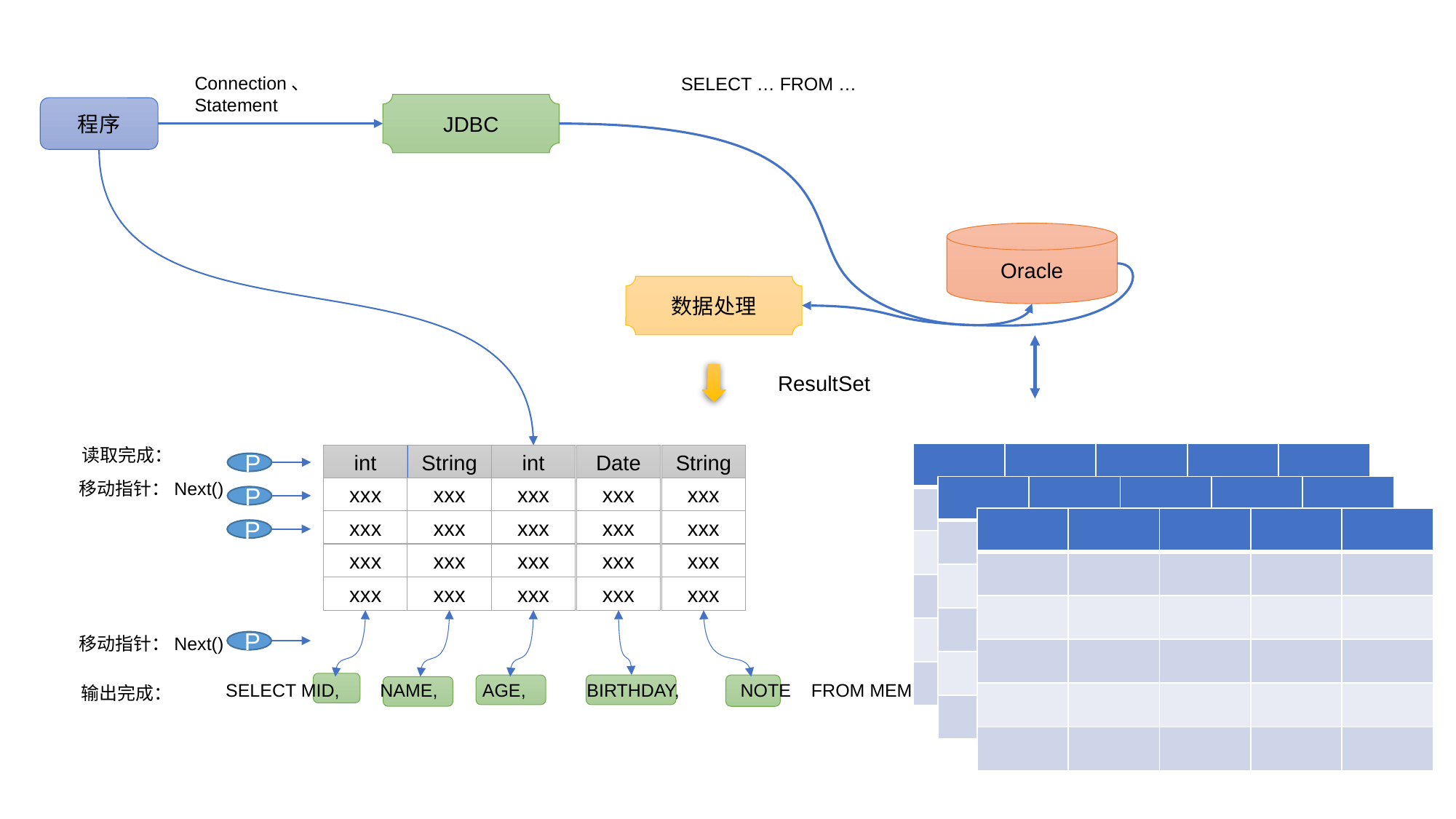

SELECT … FROM …
Connection、
Statement
JDBC
程序
Oracle
数据处理

ResultSet
读取完成：
|  |  |  |  |  |
| --- | --- | --- | --- | --- |
|  |  |  |  |  |
|  |  |  |  |  |
|  |  |  |  |  |
|  |  |  |  |  |
|  |  |  |  |  |
int
String
int
Date
String
P
移动指针：Next()
|  |  |  |  |  |
| --- | --- | --- | --- | --- |
|  |  |  |  |  |
|  |  |  |  |  |
|  |  |  |  |  |
|  |  |  |  |  |
|  |  |  |  |  |
xxx
xxx
xxx
xxx
xxx
P
|  |  |  |  |  |
| --- | --- | --- | --- | --- |
|  |  |  |  |  |
|  |  |  |  |  |
|  |  |  |  |  |
|  |  |  |  |  |
|  |  |  |  |  |
xxx
xxx
xxx
xxx
xxx
P
xxx
xxx
xxx
xxx
xxx
xxx
xxx
xxx
xxx
xxx
移动指针：Next()
P
SELECT MID,        NAME,         AGE,            BIRTHDAY,            NOTE    FROM MEMBER;

输出完成：